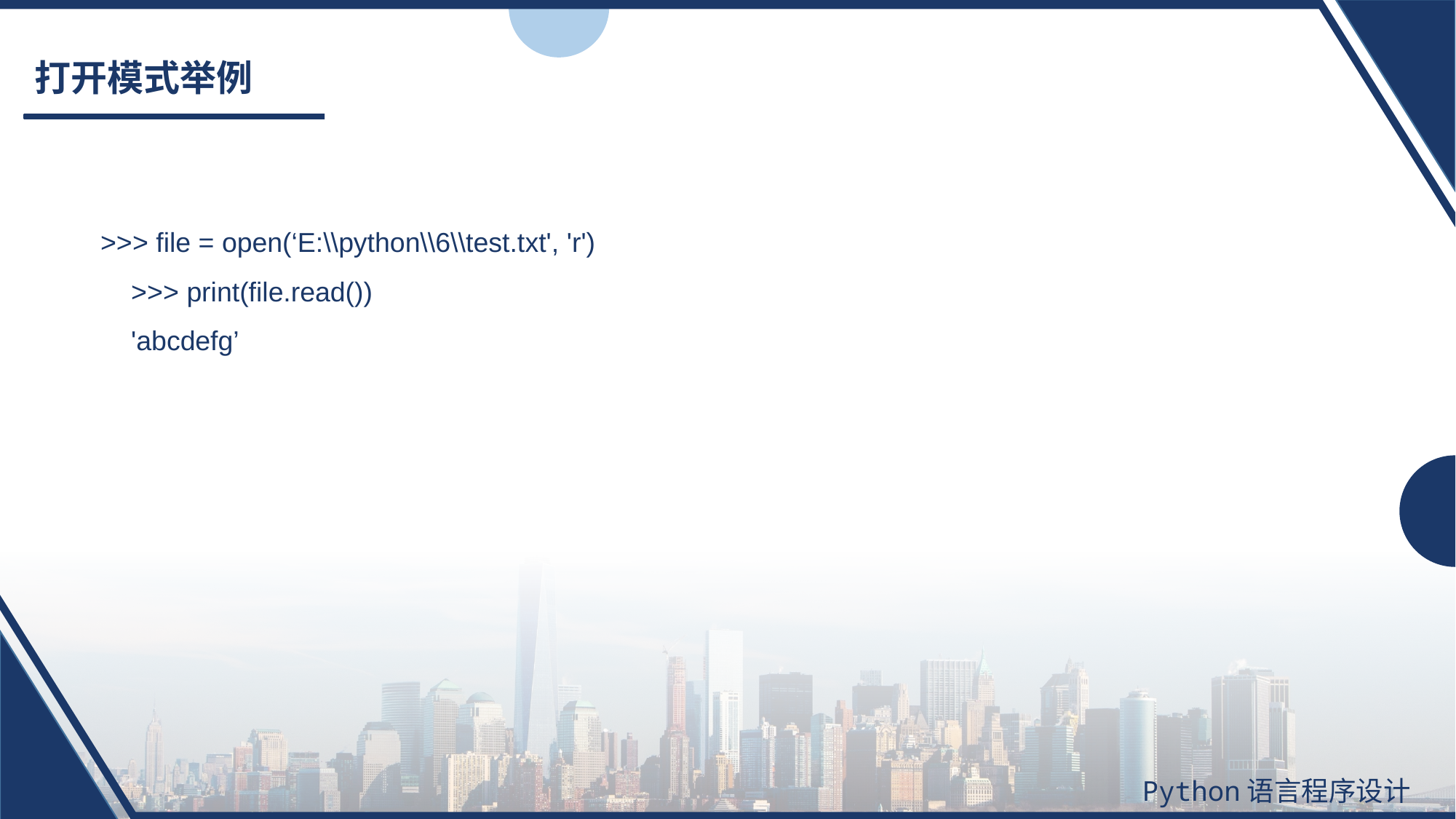

# 打开模式举例

>>> file = open(‘E:\\python\\6\\test.txt', 'r')
    >>> print(file.read())
    'abcdefg’